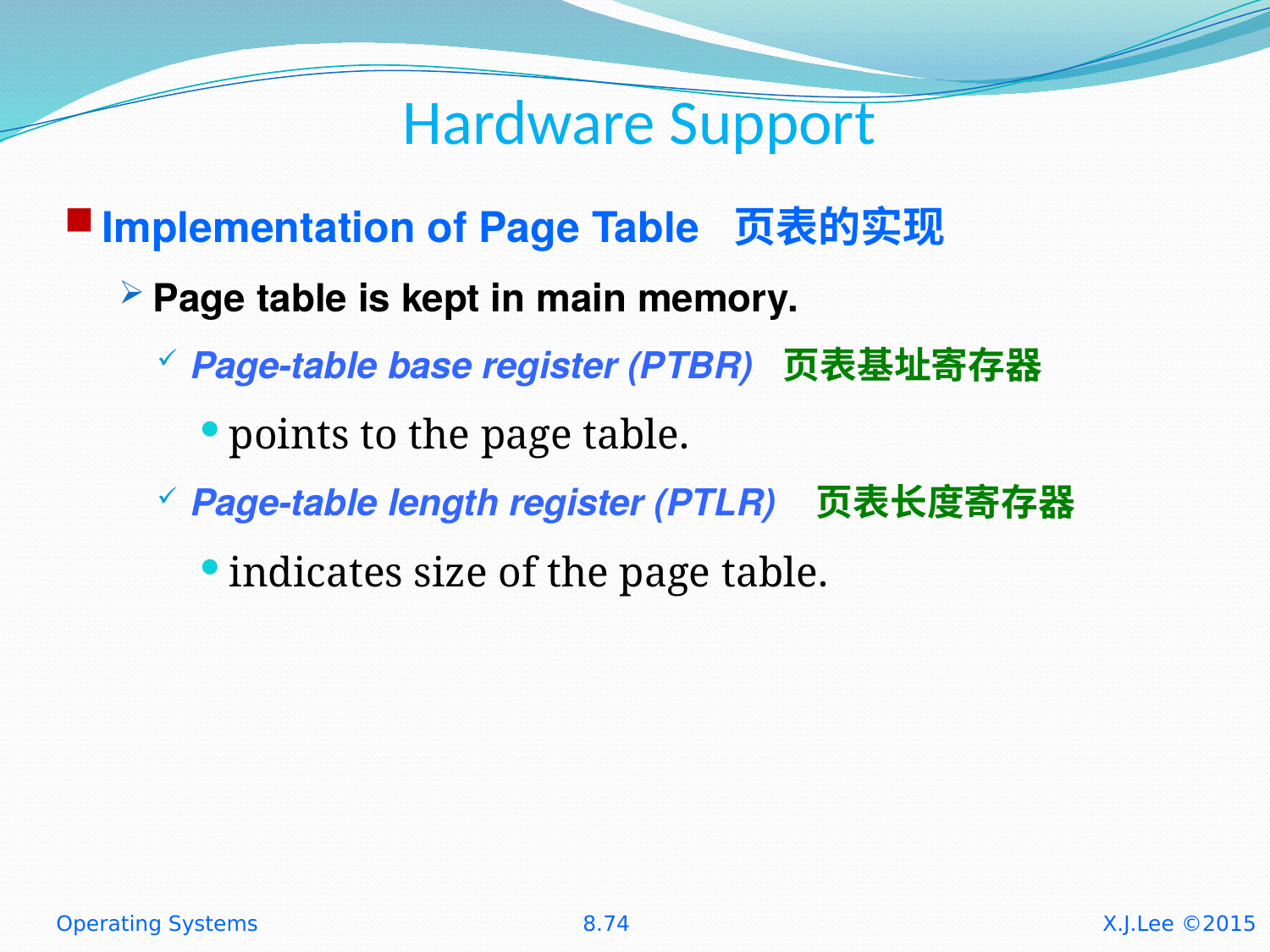

# Hardware Support
Implementation of Page Table  页表的实现
Page table is kept in main memory.
Page-table base register (PTBR)  页表基址寄存器
points to the page table.
Page-table length register (PTLR)   页表长度寄存器
indicates size of the page table.
Operating Systems
8.74
X.J.Lee ©2015